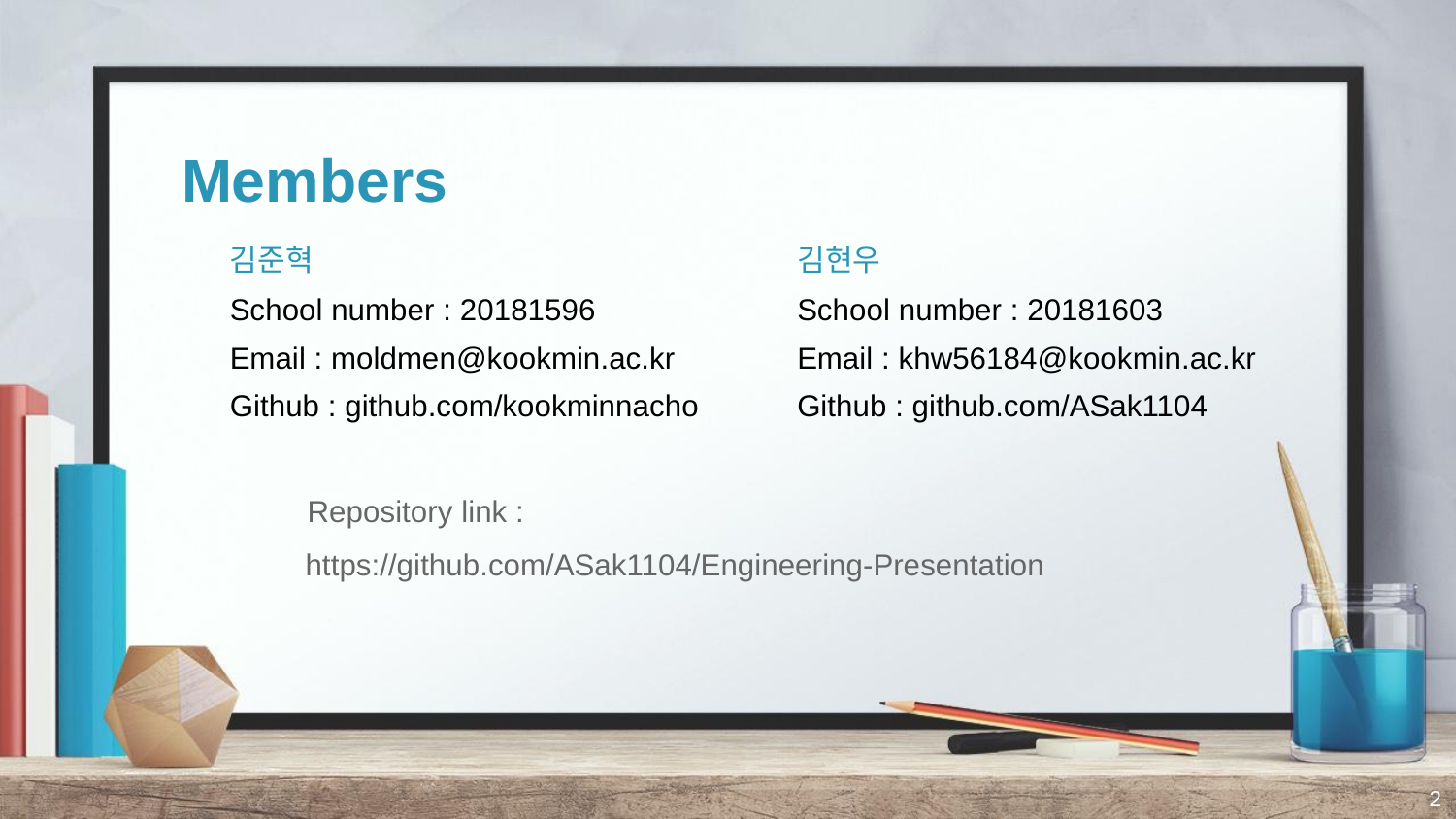

# Members
김준혁
School number : 20181596
Email : moldmen@kookmin.ac.kr
Github : github.com/kookminnacho

김현우
School number : 20181603
Email : khw56184@kookmin.ac.kr
Github : github.com/ASak1104

Repository link :
https://github.com/ASak1104/Engineering-Presentation
2